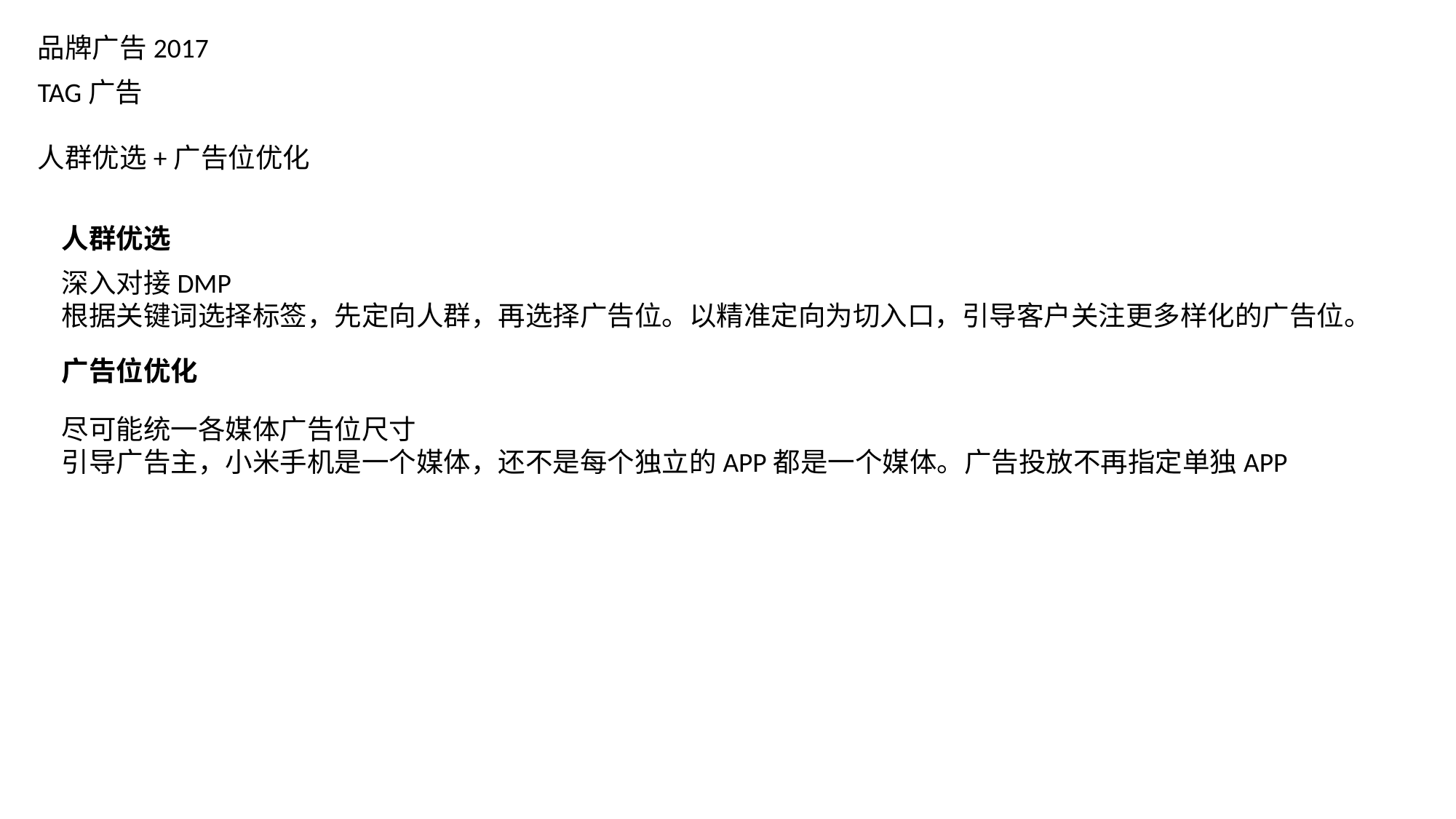

品牌广告2017
TAG广告

人群优选+广告位优化

人群优选
深入对接DMP
根据关键词选择标签，先定向人群，再选择广告位。以精准定向为切入口，引导客户关注更多样化的广告位。
广告位优化
尽可能统一各媒体广告位尺寸
引导广告主，小米手机是一个媒体，还不是每个独立的APP都是一个媒体。广告投放不再指定单独APP